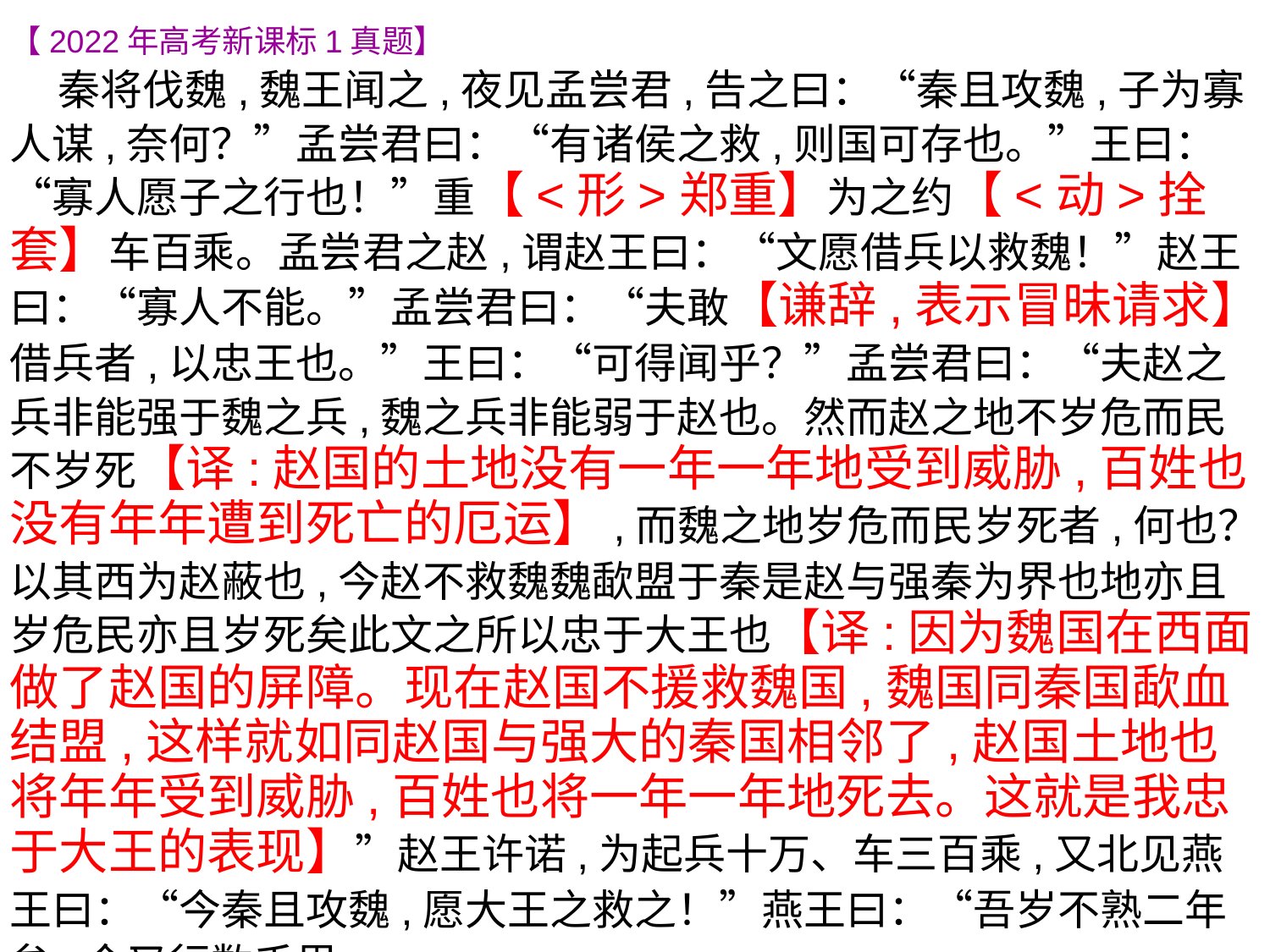

【2022年高考新课标1真题】
    秦将伐魏,魏王闻之,夜见孟尝君,告之曰：“秦且攻魏,子为寡人谋,奈何？”孟尝君曰：“有诸侯之救,则国可存也。”王曰：“寡人愿子之行也！”重【<形>郑重】为之约【<动>拴套】车百乘。孟尝君之赵,谓赵王曰：“文愿借兵以救魏！”赵王曰：“寡人不能。”孟尝君曰：“夫敢【谦辞,表示冒昧请求】借兵者,以忠王也。”王曰：“可得闻乎？”孟尝君曰：“夫赵之兵非能强于魏之兵,魏之兵非能弱于赵也。然而赵之地不岁危而民不岁死【译:赵国的土地没有一年一年地受到威胁,百姓也没有年年遭到死亡的厄运】,而魏之地岁危而民岁死者,何也？以其西为赵蔽也,今赵不救魏魏歃盟于秦是赵与强秦为界也地亦且岁危民亦且岁死矣此文之所以忠于大王也【译:因为魏国在西面做了赵国的屏障。现在赵国不援救魏国,魏国同秦国歃血结盟,这样就如同赵国与强大的秦国相邻了,赵国土地也将年年受到威胁,百姓也将一年一年地死去。这就是我忠于大王的表现】”赵王许诺,为起兵十万、车三百乘,又北见燕王曰：“今秦且攻魏,愿大王之救之！”燕王曰：“吾岁不熟二年矣,今又行数千里